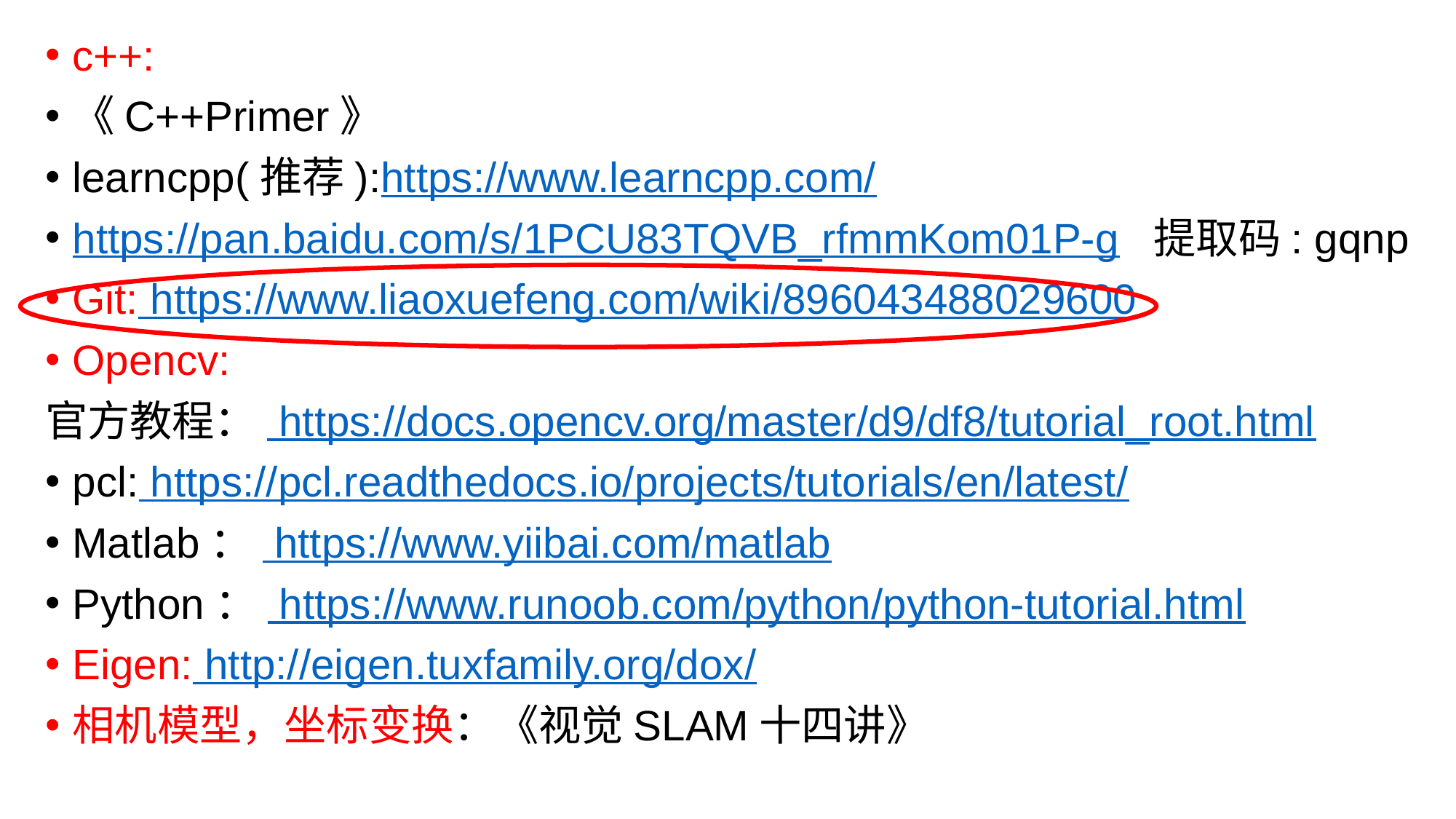

c++:
《C++Primer》
learncpp(推荐):https://www.learncpp.com/
https://pan.baidu.com/s/1PCU83TQVB_rfmmKom01P-g  提取码: gqnp
Git: https://www.liaoxuefeng.com/wiki/896043488029600
Opencv:
官方教程： https://docs.opencv.org/master/d9/df8/tutorial_root.html
pcl: https://pcl.readthedocs.io/projects/tutorials/en/latest/
Matlab： https://www.yiibai.com/matlab
Python： https://www.runoob.com/python/python-tutorial.html
Eigen: http://eigen.tuxfamily.org/dox/
相机模型，坐标变换：《视觉SLAM十四讲》